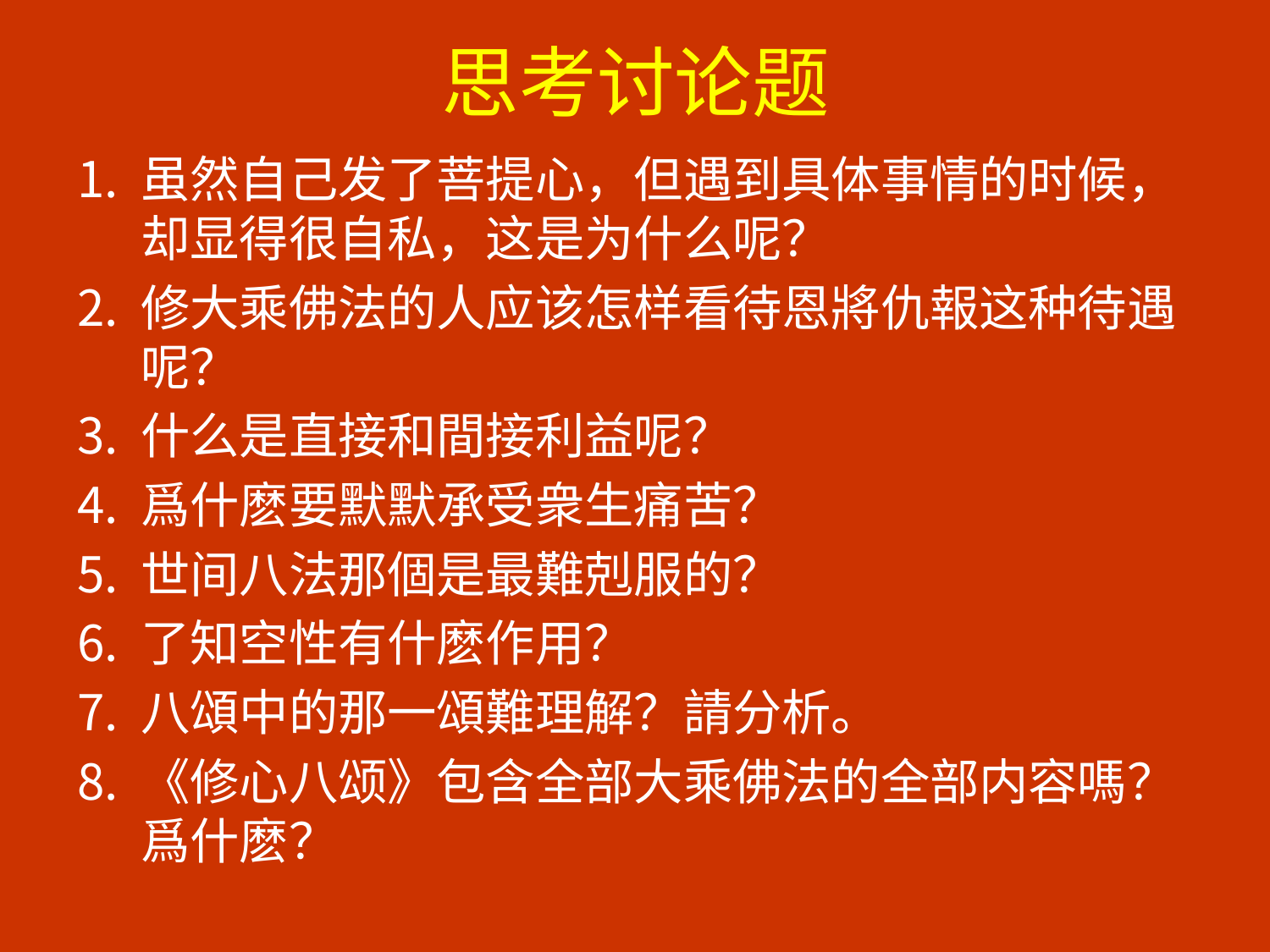

# 思考讨论题
虽然自己发了菩提心，但遇到具体事情的时候，却显得很自私，这是为什么呢？
修大乘佛法的人应该怎样看待恩將仇報这种待遇呢？
什么是直接和間接利益呢？
爲什麽要默默承受衆生痛苦？
世间八法那個是最難剋服的？
了知空性有什麽作用？
八頌中的那一頌難理解？請分析。
《修心八颂》包含全部大乘佛法的全部内容嗎？爲什麽？